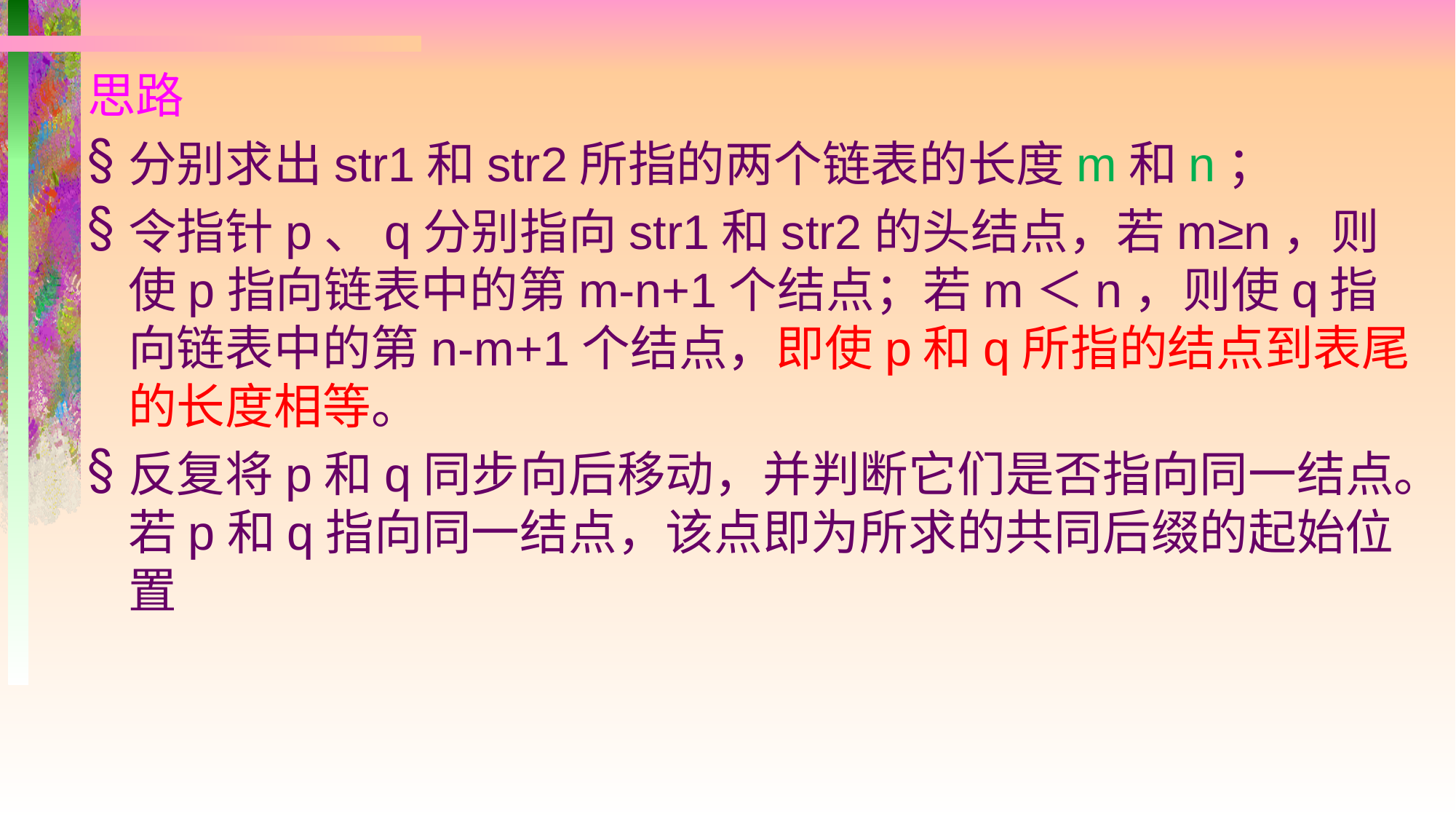

思路
分别求出str1和str2所指的两个链表的长度m和n；
令指针p、q分别指向str1和str2的头结点，若m≥n，则使p指向链表中的第m-n+1个结点；若m＜n，则使q指向链表中的第n-m+1个结点，即使p和q所指的结点到表尾的长度相等。
反复将p和q同步向后移动，并判断它们是否指向同一结点。若p和q指向同一结点，该点即为所求的共同后缀的起始位置